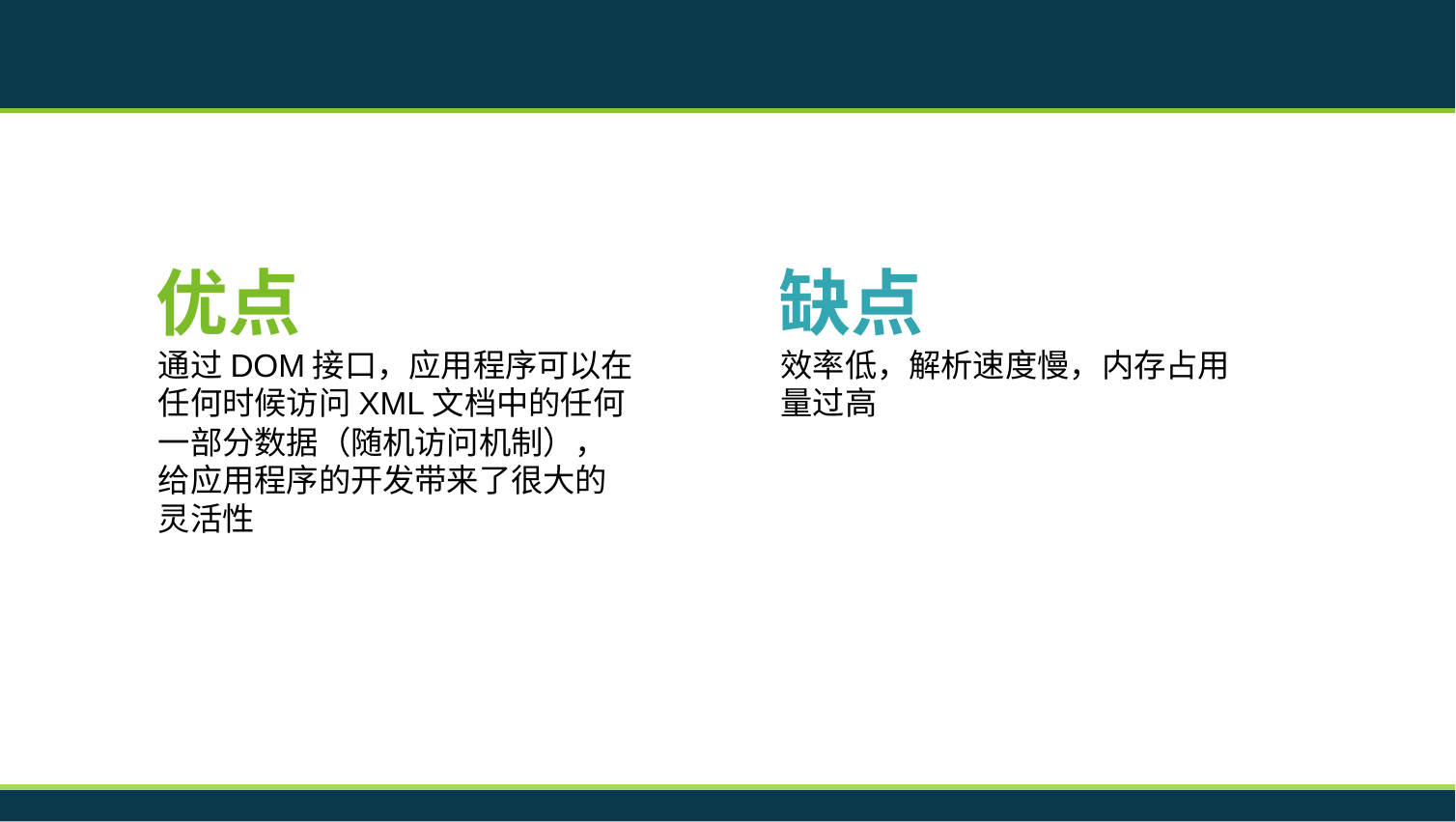

优点
缺点
通过DOM接口，应用程序可以在任何时候访问XML文档中的任何一部分数据（随机访问机制），给应用程序的开发带来了很大的灵活性
效率低，解析速度慢，内存占用量过高